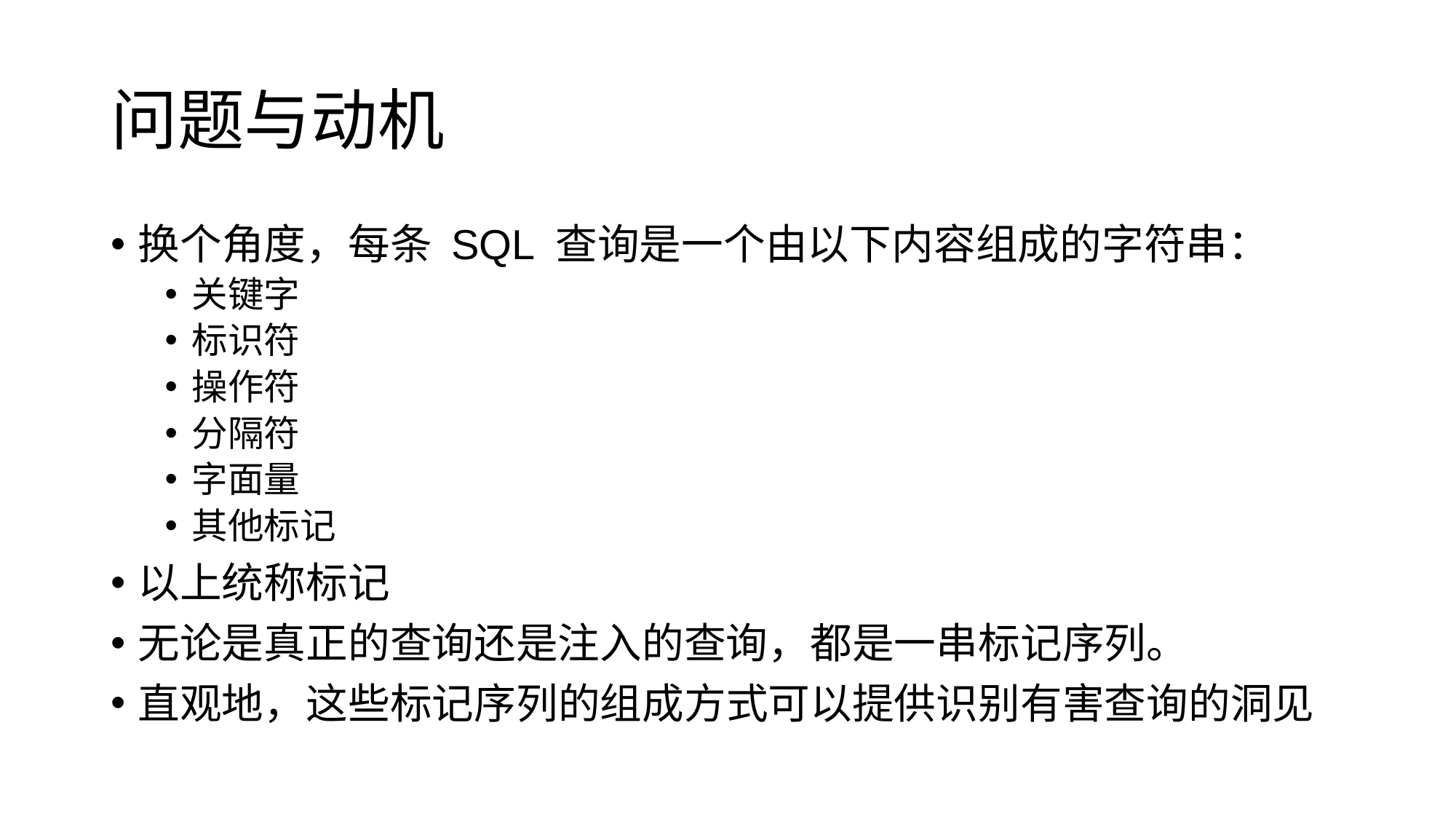

# 问题与动机
换个角度，每条 SQL 查询是一个由以下内容组成的字符串：
关键字
标识符
操作符
分隔符
字面量
其他标记
以上统称标记
无论是真正的查询还是注入的查询，都是一串标记序列。
直观地，这些标记序列的组成方式可以提供识别有害查询的洞见